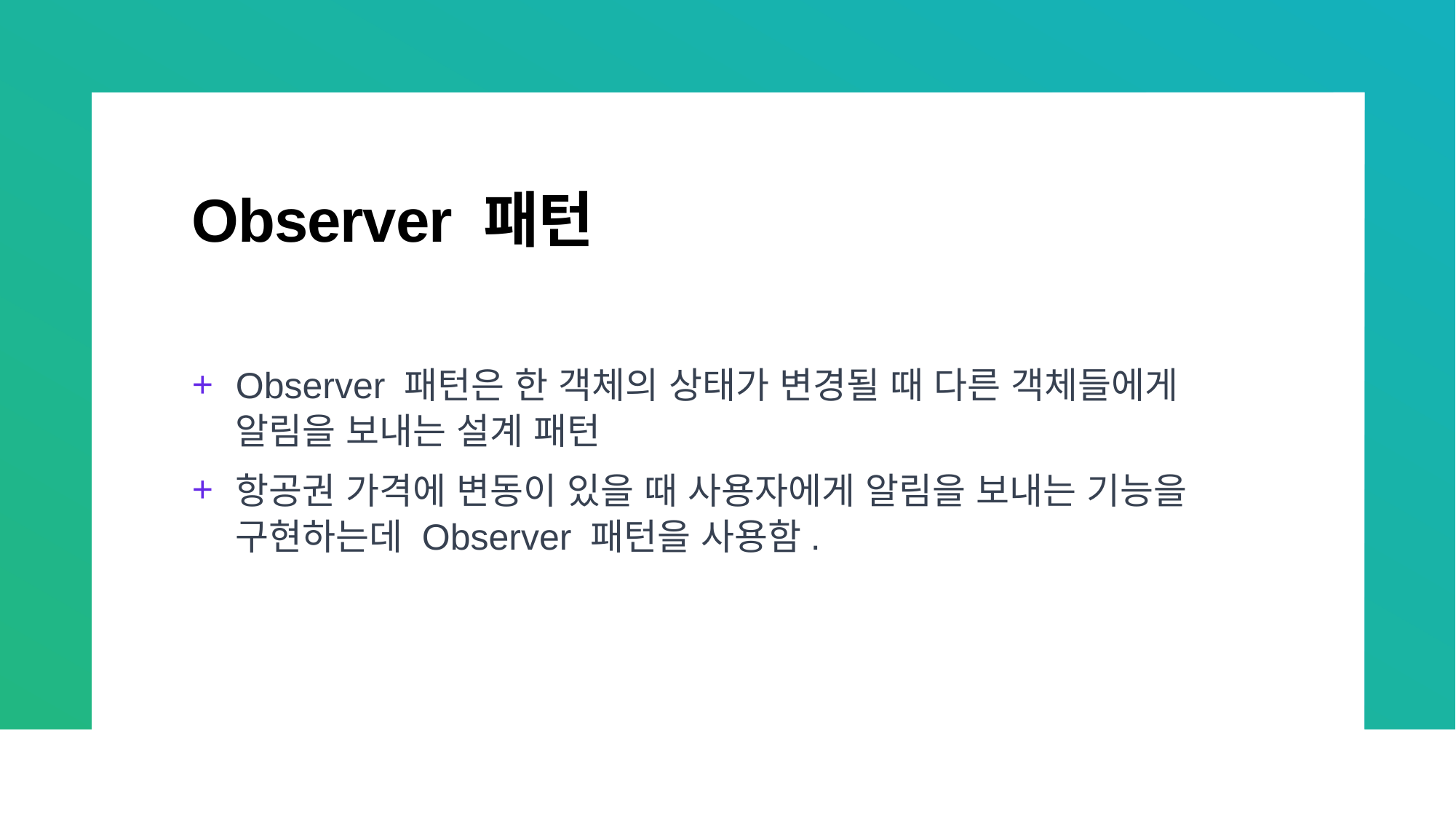

# Observer 패턴
Observer 패턴은 한 객체의 상태가 변경될 때 다른 객체들에게 알림을 보내는 설계 패턴
항공권 가격에 변동이 있을 때 사용자에게 알림을 보내는 기능을 구현하는데 Observer 패턴을 사용함.